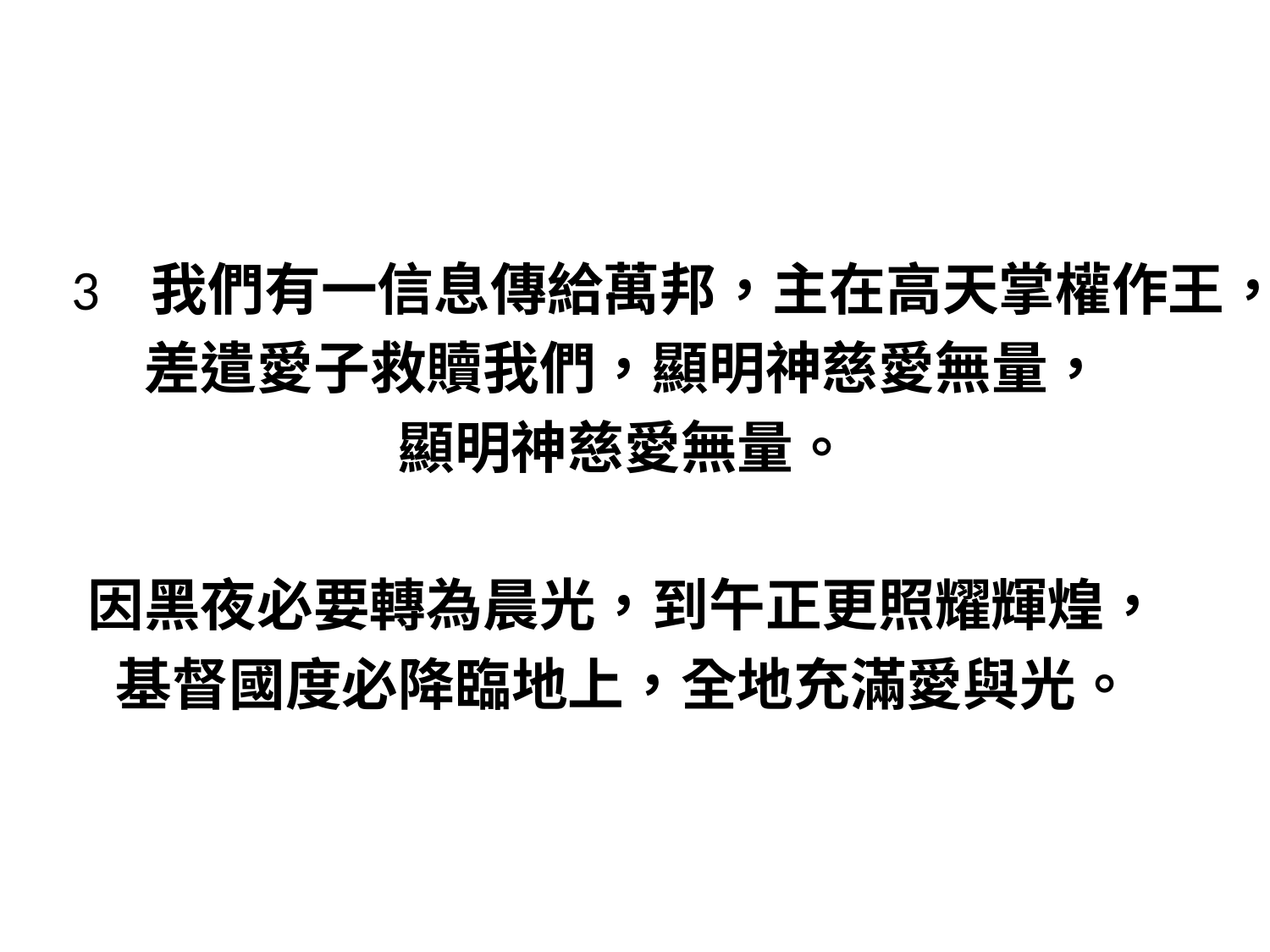

#
3   我們有一信息傳給萬邦，主在高天掌權作王，
差遣愛子救贖我們，顯明神慈愛無量，
顯明神慈愛無量。

因黑夜必要轉為晨光，到午正更照耀輝煌，
基督國度必降臨地上，全地充滿愛與光。